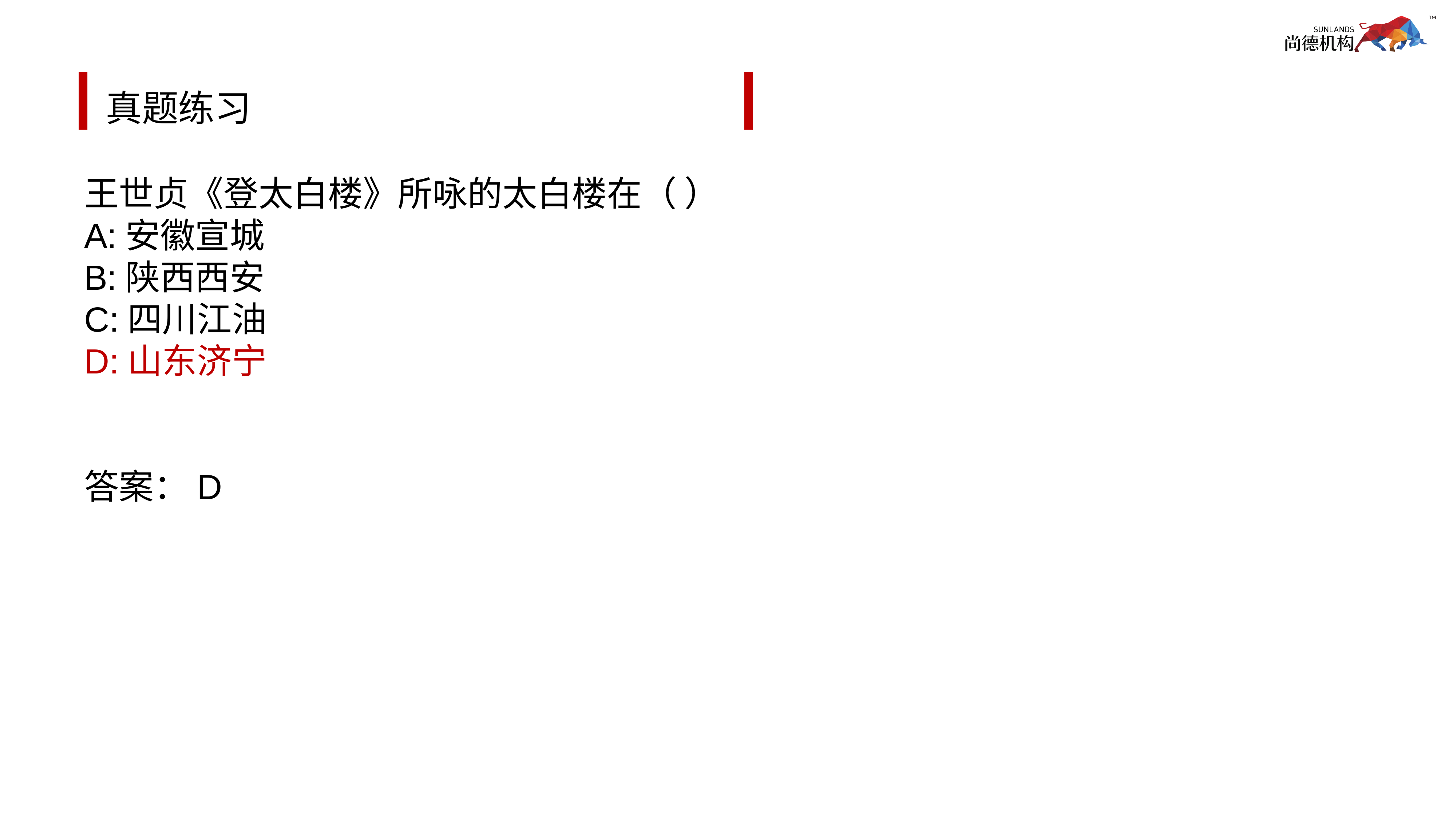

# 真题练习
王世贞《登太白楼》所咏的太白楼在（ ）
A:安徽宣城
B:陕西西安
C:四川江油
D:山东济宁

答案：D